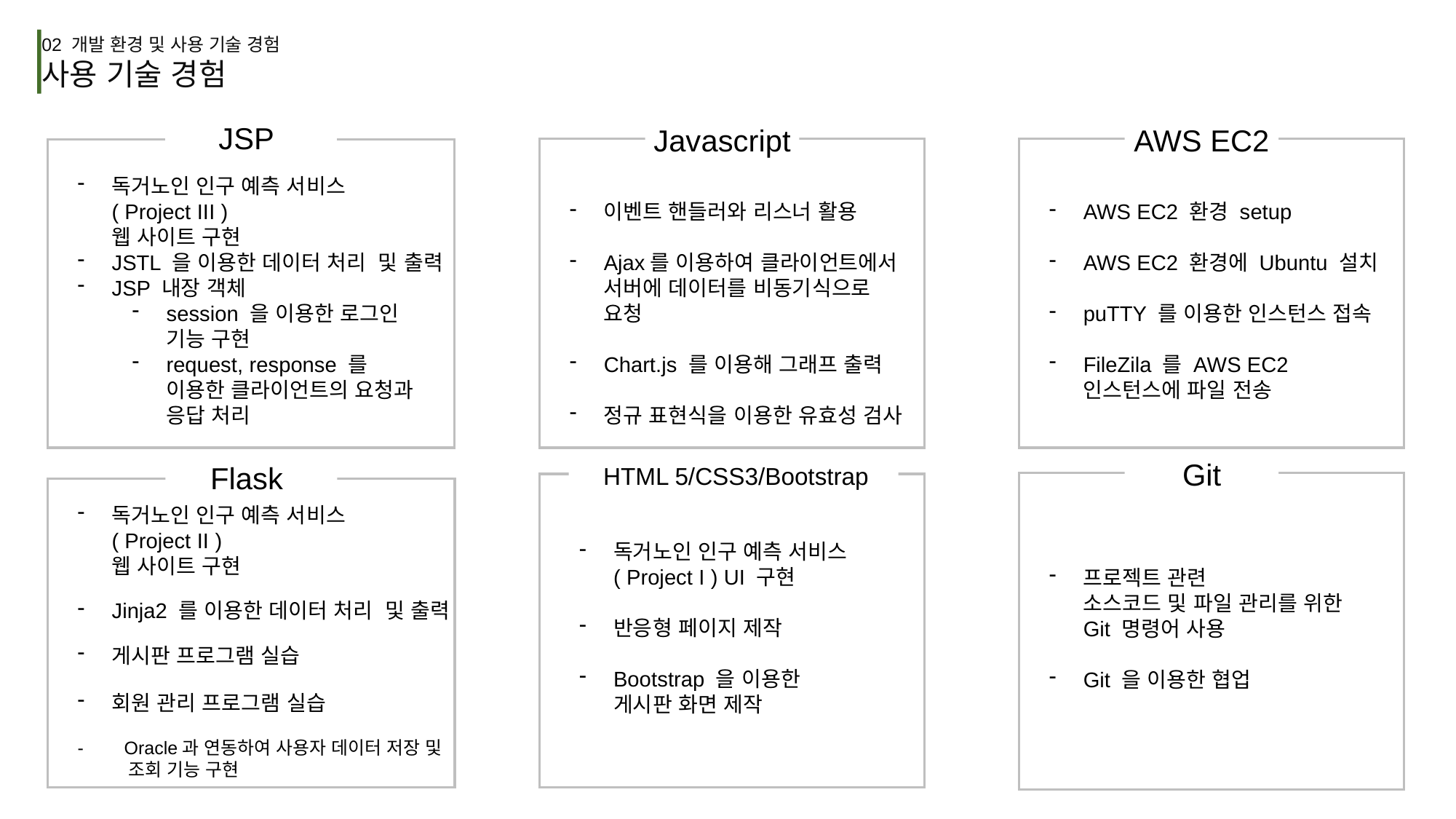

02 개발 환경 및 사용 기술 경험
사용 기술 경험
JSP

독거노인 인구 예측 서비스
( Project III )
웹 사이트 구현
JSTL 을 이용한 데이터 처리  및 출력
JSP 내장 객체
session 을 이용한 로그인
기능 구현
request, response 를
이용한 클라이언트의 요청과
응답 처리
Javascript

이벤트 핸들러와 리스너 활용

Ajax를 이용하여 클라이언트에서
서버에 데이터를 비동기식으로 요청

Chart.js 를 이용해 그래프 출력

정규 표현식을 이용한 유효성 검사
AWS EC2

AWS EC2 환경 setup

AWS EC2 환경에 Ubuntu 설치

puTTY 를 이용한 인스턴스 접속

FileZila 를 AWS EC2
인스턴스에 파일 전송
Git

프로젝트 관련
소스코드 및 파일 관리를 위한
Git 명령어 사용

Git 을 이용한 협업
Flask

독거노인 인구 예측 서비스
( Project II )
웹 사이트 구현
Jinja2 를 이용한 데이터 처리  및 출력

게시판 프로그램 실습

회원 관리 프로그램 실습

-        Oracle과 연동하여 사용자 데이터 저장 및
          조회 기능 구현
HTML 5/CSS3/Bootstrap

독거노인 인구 예측 서비스
( Project I ) UI 구현

반응형 페이지 제작

Bootstrap 을 이용한
게시판 화면 제작